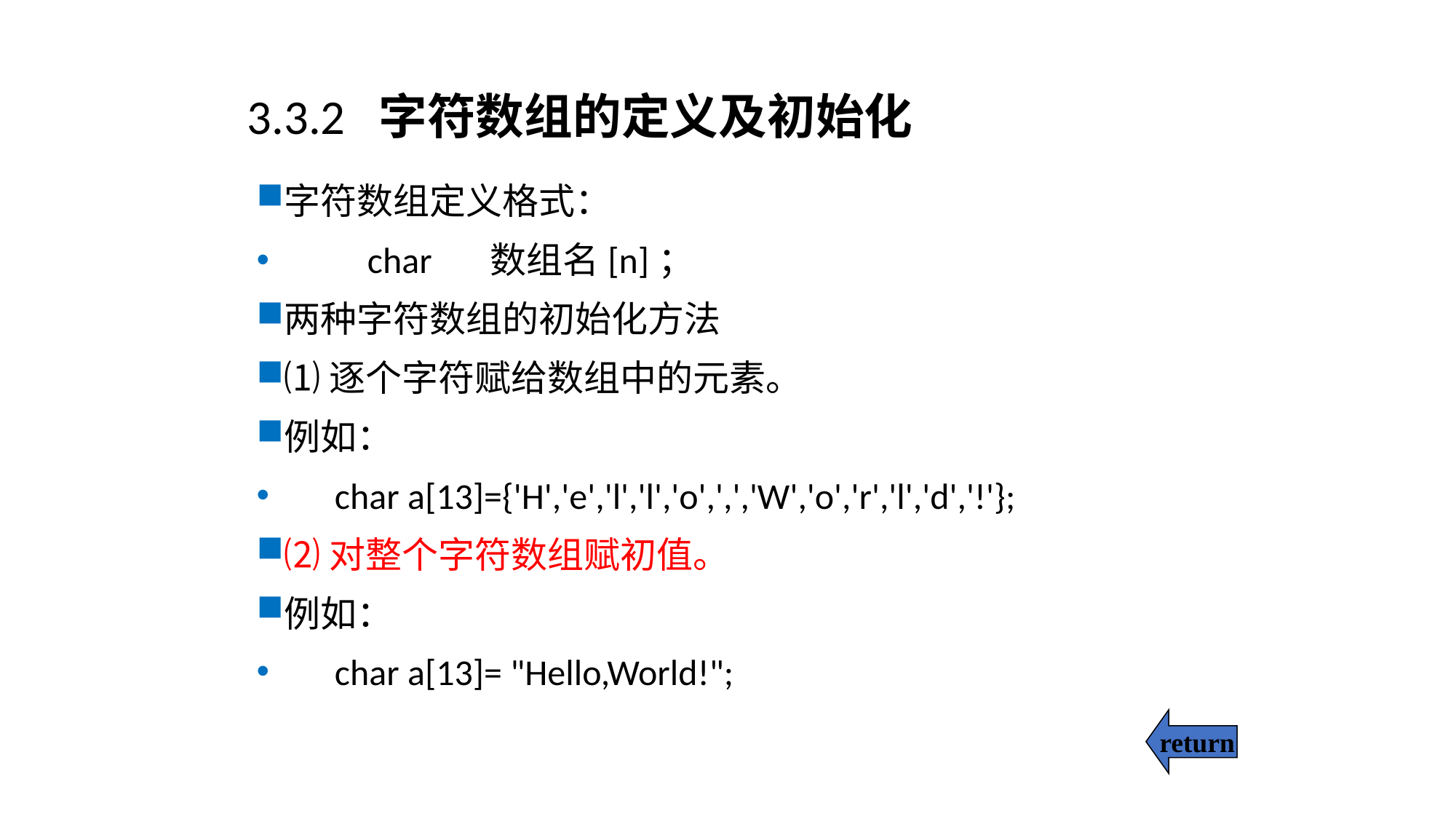

# 3.3.2  字符数组的定义及初始化
字符数组定义格式：
            char      数组名[n]；
两种字符数组的初始化方法
⑴逐个字符赋给数组中的元素。
例如：
        char a[13]={'H','e','l','l','o',',','W','o','r','l','d','!'};
⑵对整个字符数组赋初值。
例如：
        char a[13]= "Hello,World!";
return